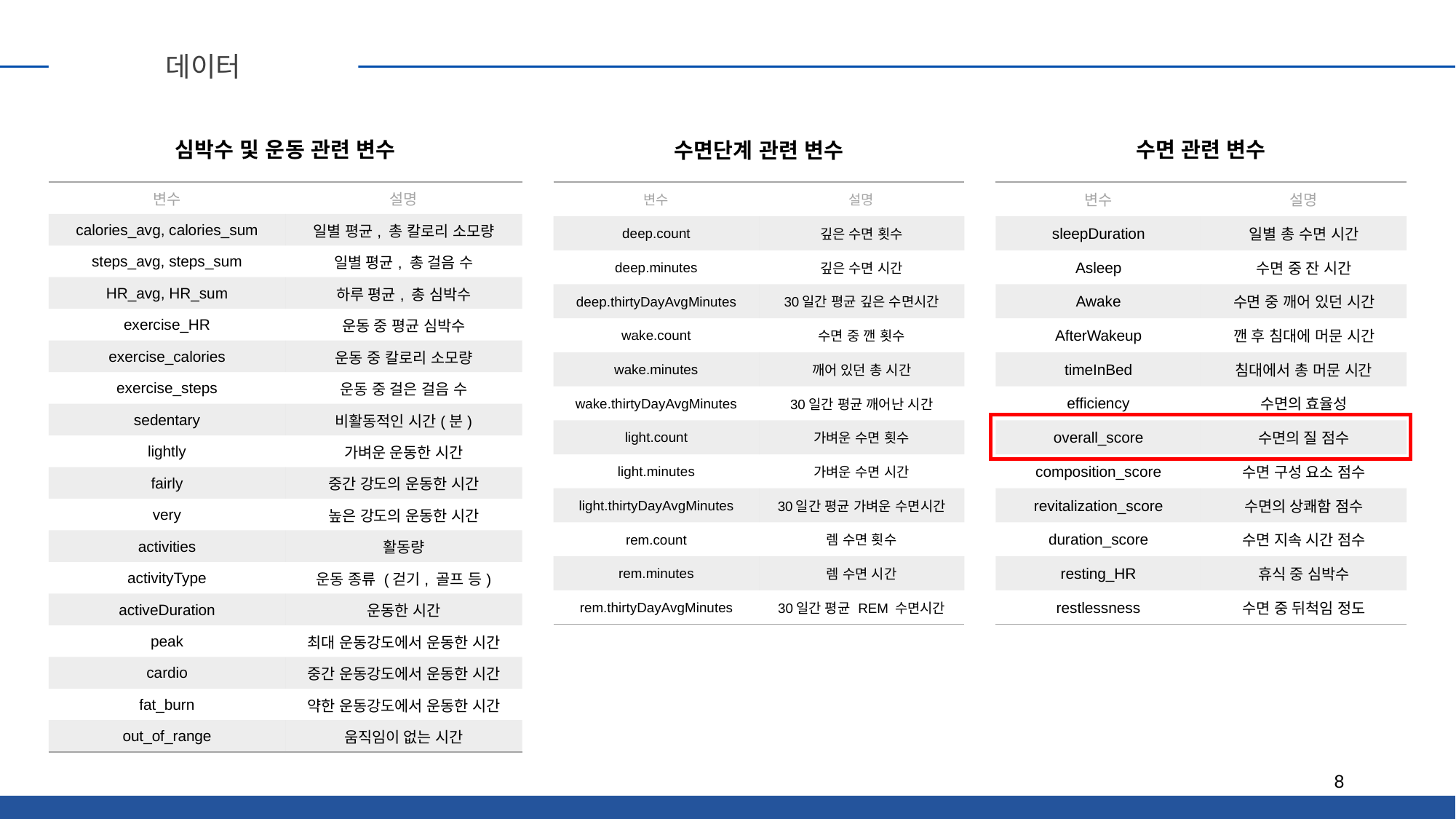

데이터
심박수 및 운동 관련 변수
수면 관련 변수
수면단계 관련 변수
| 변수 | 설명 |
| --- | --- |
| calories\_avg, calories\_sum | 일별 평균, 총 칼로리 소모량 |
| steps\_avg, steps\_sum | 일별 평균, 총 걸음 수 |
| HR\_avg, HR\_sum | 하루 평균, 총 심박수 |
| exercise\_HR | 운동 중 평균 심박수 |
| exercise\_calories | 운동 중 칼로리 소모량 |
| exercise\_steps | 운동 중 걸은 걸음 수 |
| sedentary | 비활동적인 시간(분) |
| lightly | 가벼운 운동한 시간 |
| fairly | 중간 강도의 운동한 시간 |
| very | 높은 강도의 운동한 시간 |
| activities | 활동량 |
| activityType | 운동 종류 (걷기, 골프 등) |
| activeDuration | 운동한 시간 |
| peak | 최대 운동강도에서 운동한 시간 |
| cardio | 중간 운동강도에서 운동한 시간 |
| fat\_burn | 약한 운동강도에서 운동한 시간 |
| out\_of\_range | 움직임이 없는 시간 |
| 변수 | 설명 |
| --- | --- |
| sleepDuration | 일별 총 수면 시간 |
| Asleep | 수면 중 잔 시간 |
| Awake | 수면 중 깨어 있던 시간 |
| AfterWakeup | 깬 후 침대에 머문 시간 |
| timeInBed | 침대에서 총 머문 시간 |
| efficiency | 수면의 효율성 |
| overall\_score | 수면의 질 점수 |
| composition\_score | 수면 구성 요소 점수 |
| revitalization\_score | 수면의 상쾌함 점수 |
| duration\_score | 수면 지속 시간 점수 |
| resting\_HR | 휴식 중 심박수 |
| restlessness | 수면 중 뒤척임 정도 |
| 변수 | 설명 |
| --- | --- |
| deep.count | 깊은 수면 횟수 |
| deep.minutes | 깊은 수면 시간 |
| deep.thirtyDayAvgMinutes | 30일간 평균 깊은 수면시간 |
| wake.count | 수면 중 깬 횟수 |
| wake.minutes | 깨어 있던 총 시간 |
| wake.thirtyDayAvgMinutes | 30일간 평균 깨어난 시간 |
| light.count | 가벼운 수면 횟수 |
| light.minutes | 가벼운 수면 시간 |
| light.thirtyDayAvgMinutes | 30일간 평균 가벼운 수면시간 |
| rem.count | 렘 수면 횟수 |
| rem.minutes | 렘 수면 시간 |
| rem.thirtyDayAvgMinutes | 30일간 평균 REM 수면시간 |

8